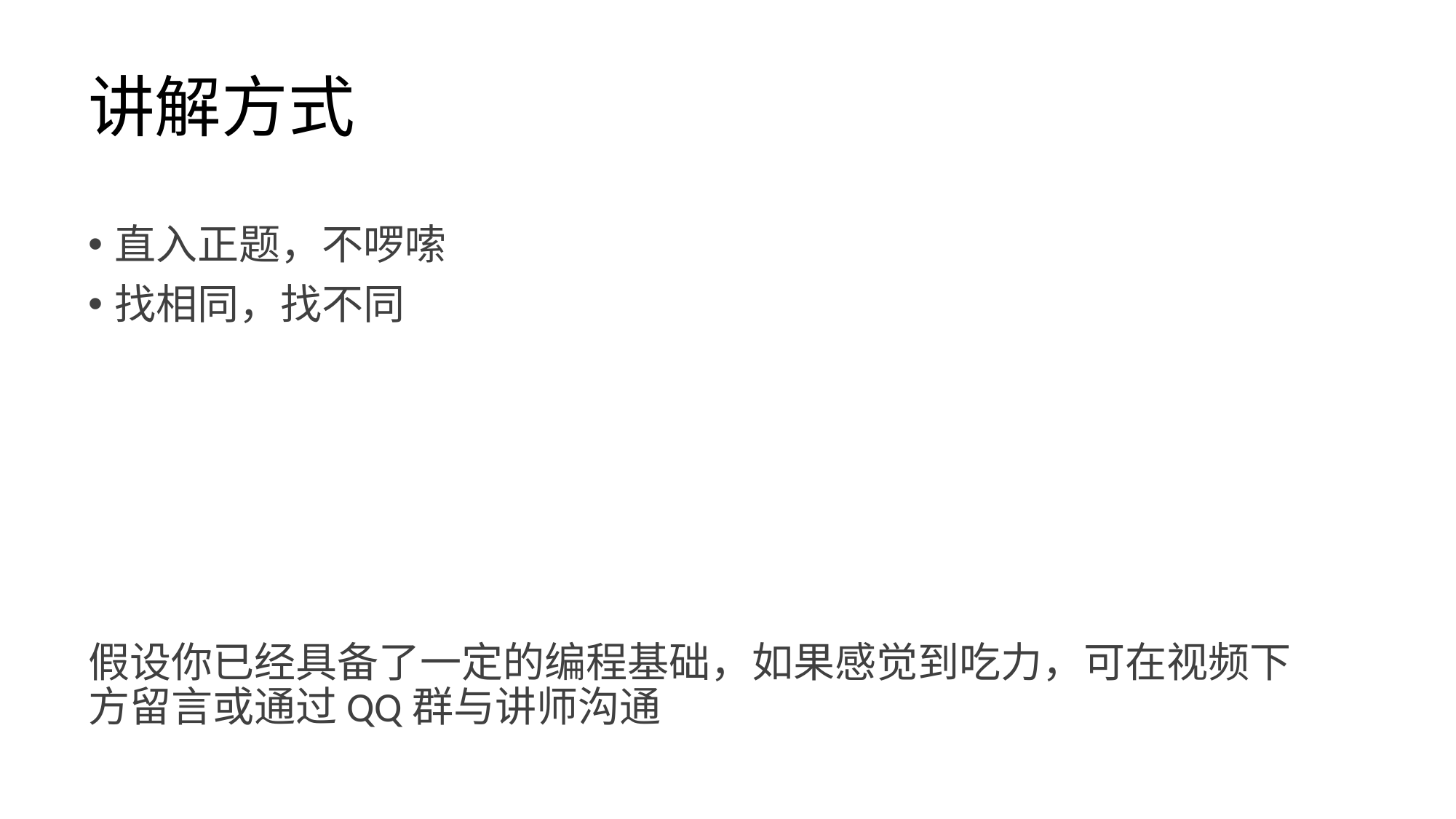

# 讲解方式
直入正题，不啰嗦
找相同，找不同

假设你已经具备了一定的编程基础，如果感觉到吃力，可在视频下方留言或通过QQ群与讲师沟通